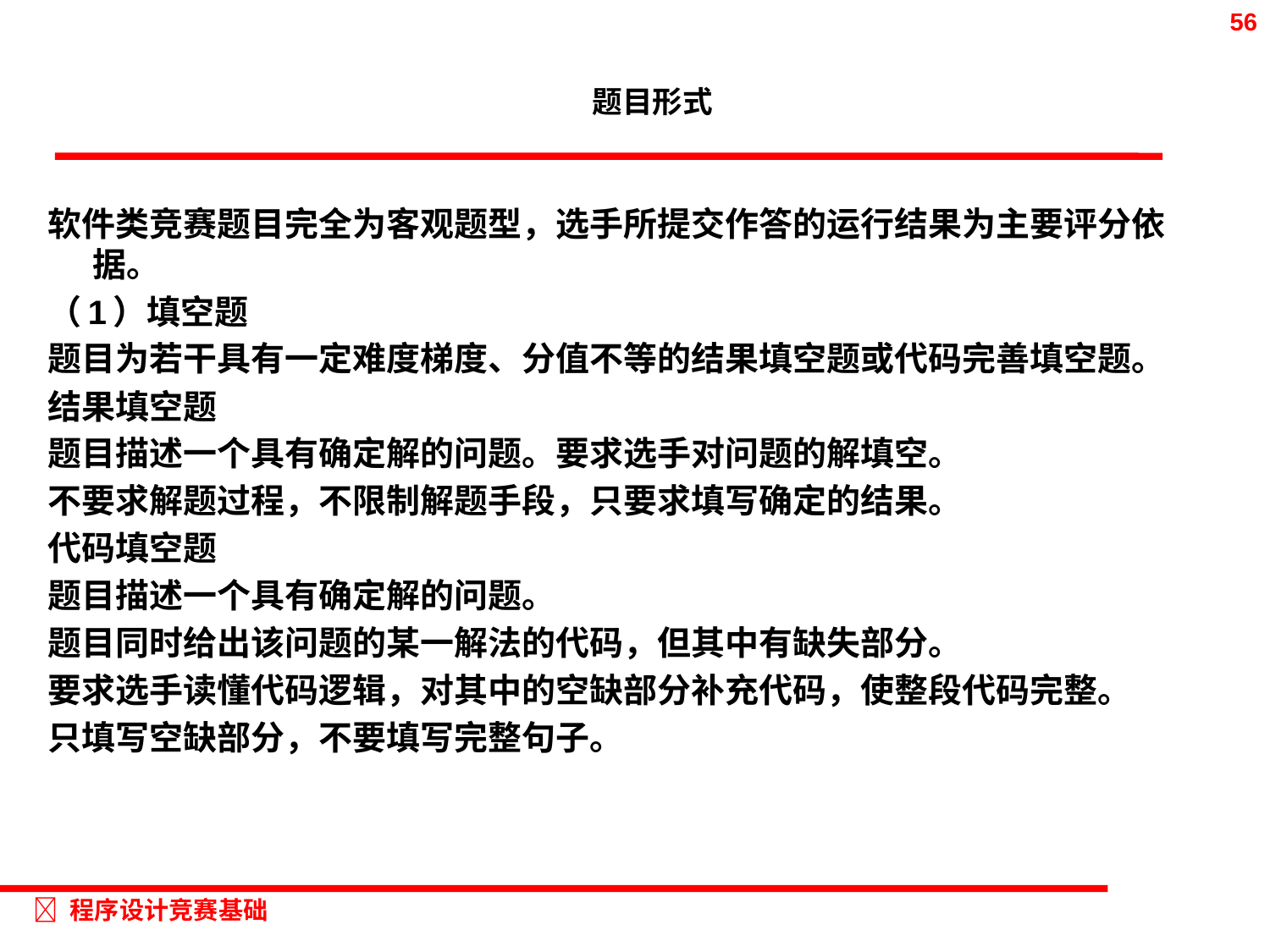

# 题目形式
软件类竞赛题目完全为客观题型，选手所提交作答的运行结果为主要评分依据。
（1）填空题
题目为若干具有一定难度梯度、分值不等的结果填空题或代码完善填空题。
结果填空题
题目描述一个具有确定解的问题。要求选手对问题的解填空。
不要求解题过程，不限制解题手段，只要求填写确定的结果。
代码填空题
题目描述一个具有确定解的问题。
题目同时给出该问题的某一解法的代码，但其中有缺失部分。
要求选手读懂代码逻辑，对其中的空缺部分补充代码，使整段代码完整。
只填写空缺部分，不要填写完整句子。